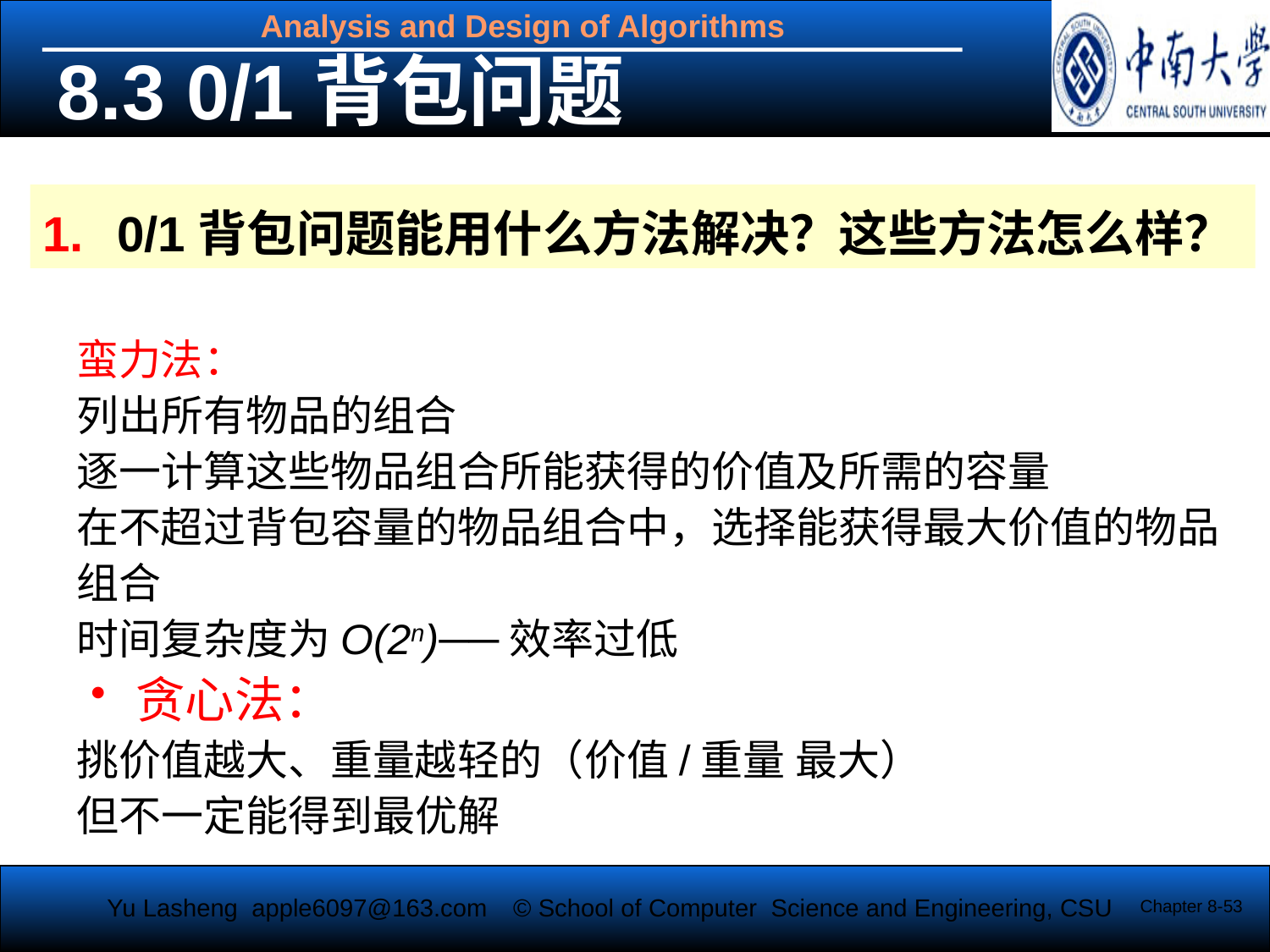

8.3 0/1背包问题
0/1背包问题能用什么方法解决？这些方法怎么样？
蛮力法：
列出所有物品的组合
逐一计算这些物品组合所能获得的价值及所需的容量
在不超过背包容量的物品组合中，选择能获得最大价值的物品组合
时间复杂度为O(2n)──效率过低
贪心法：
挑价值越大、重量越轻的（价值/重量 最大）
但不一定能得到最优解
Chapter 8-53